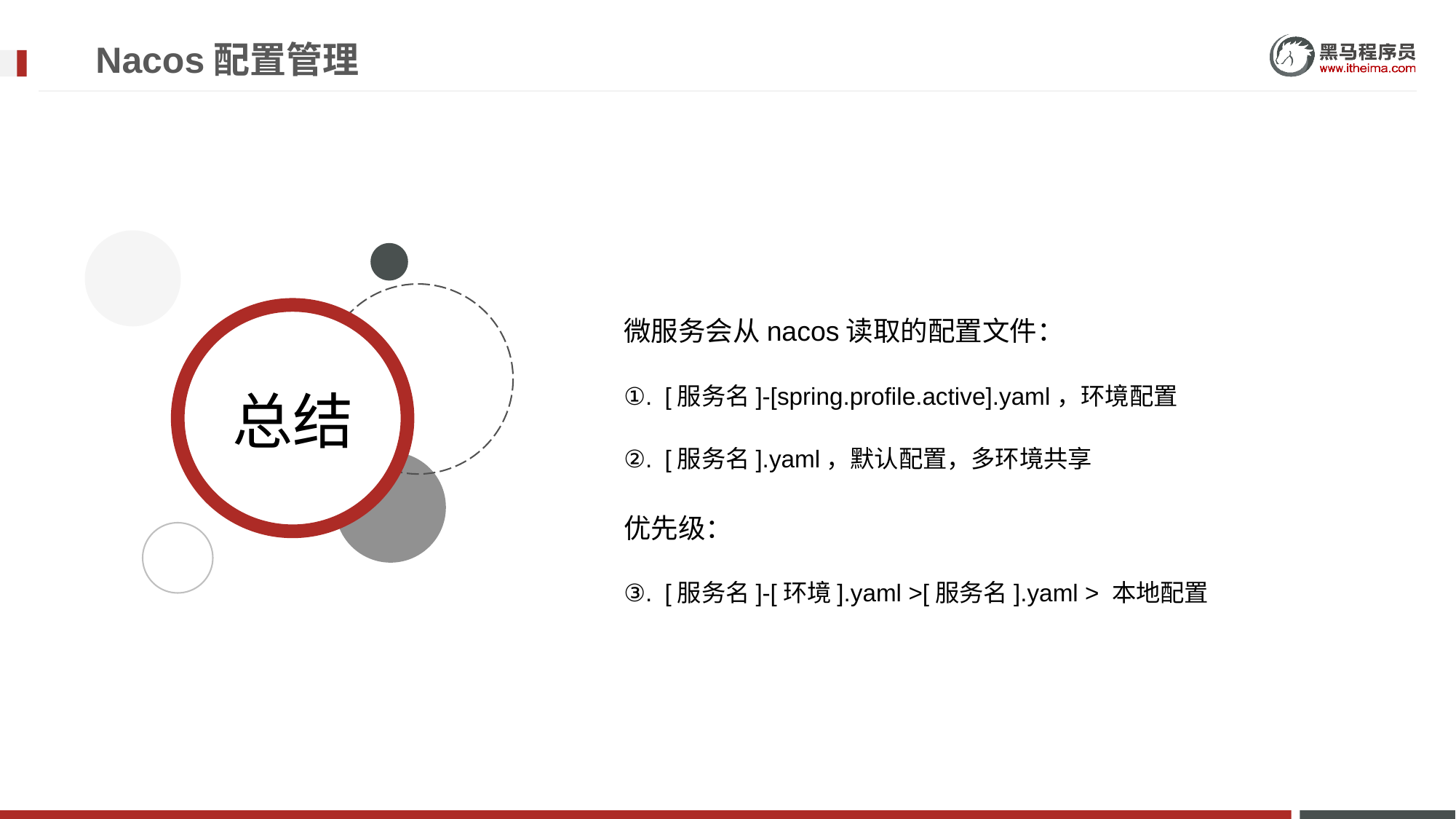

# Nacos配置管理
微服务会从nacos读取的配置文件：
[服务名]-[spring.profile.active].yaml，环境配置
[服务名].yaml，默认配置，多环境共享
优先级：
[服务名]-[环境].yaml >[服务名].yaml > 本地配置